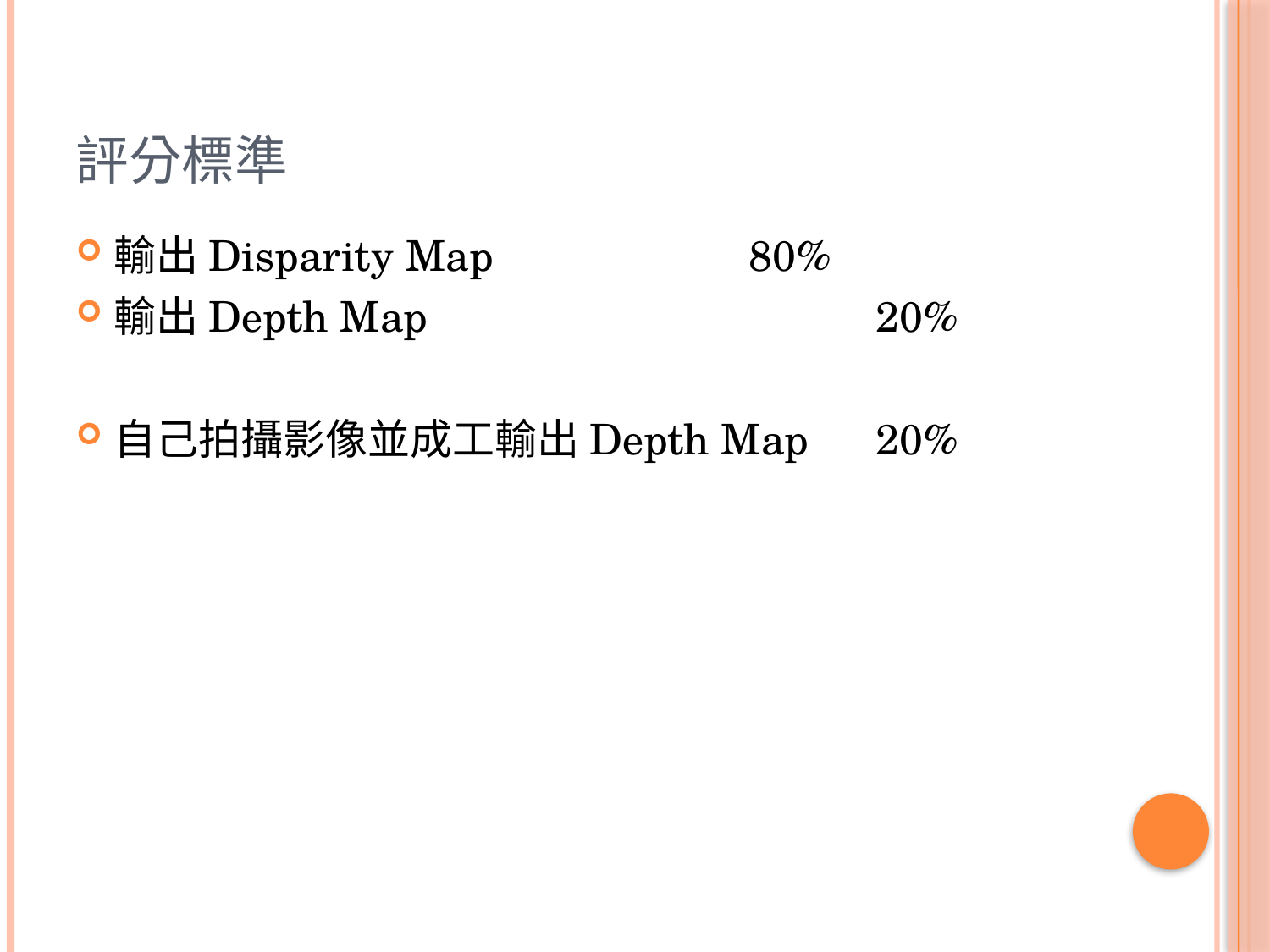

# 評分標準
輸出Disparity Map			80%
輸出Depth Map				20%

自己拍攝影像並成工輸出Depth Map 	20%